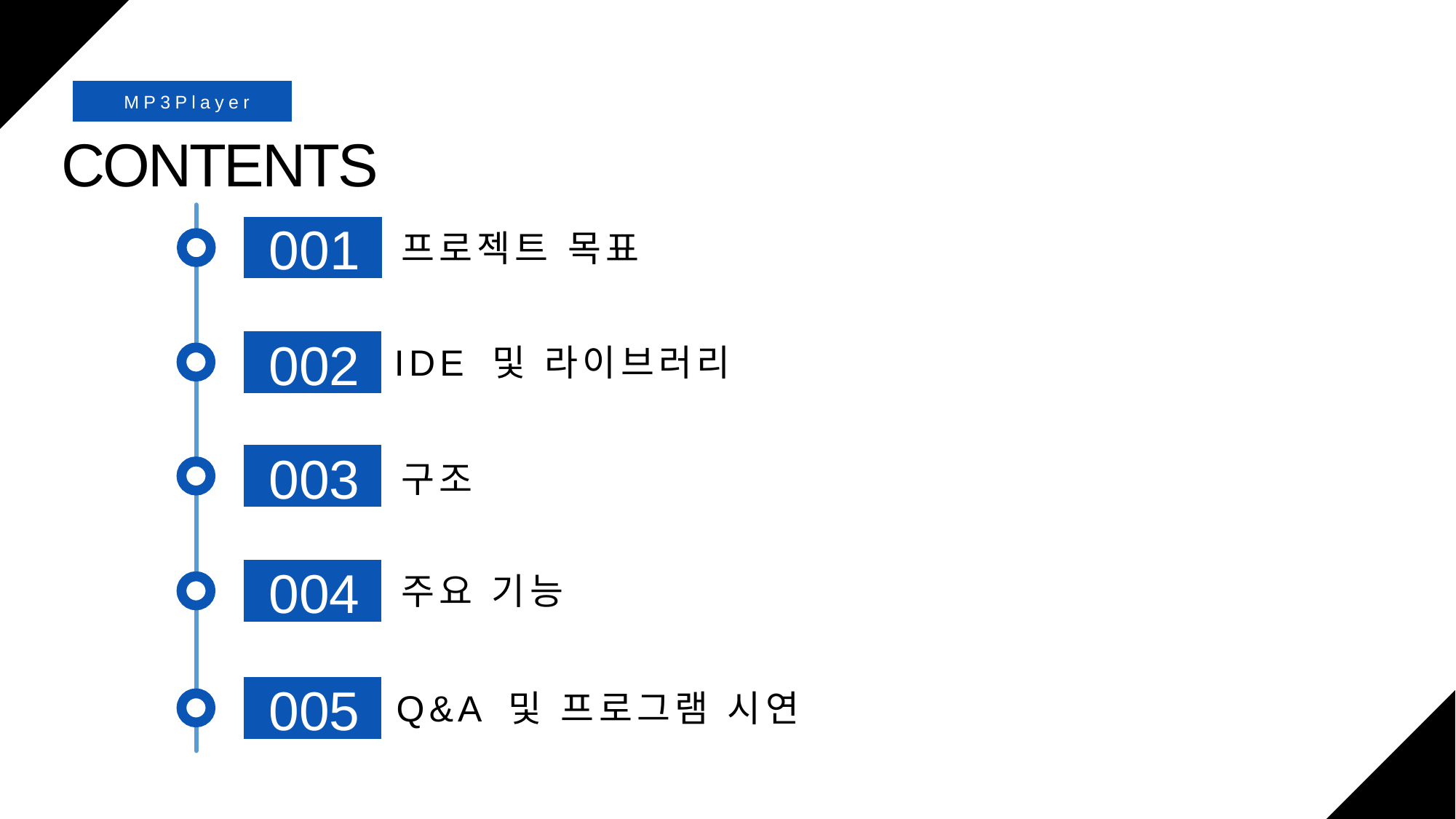

MP3Player
CONTENTS
001

프로젝트 목표

002

IDE 및 라이브러리

003

구조

004

주요 기능

005

Q&A 및 프로그램 시연